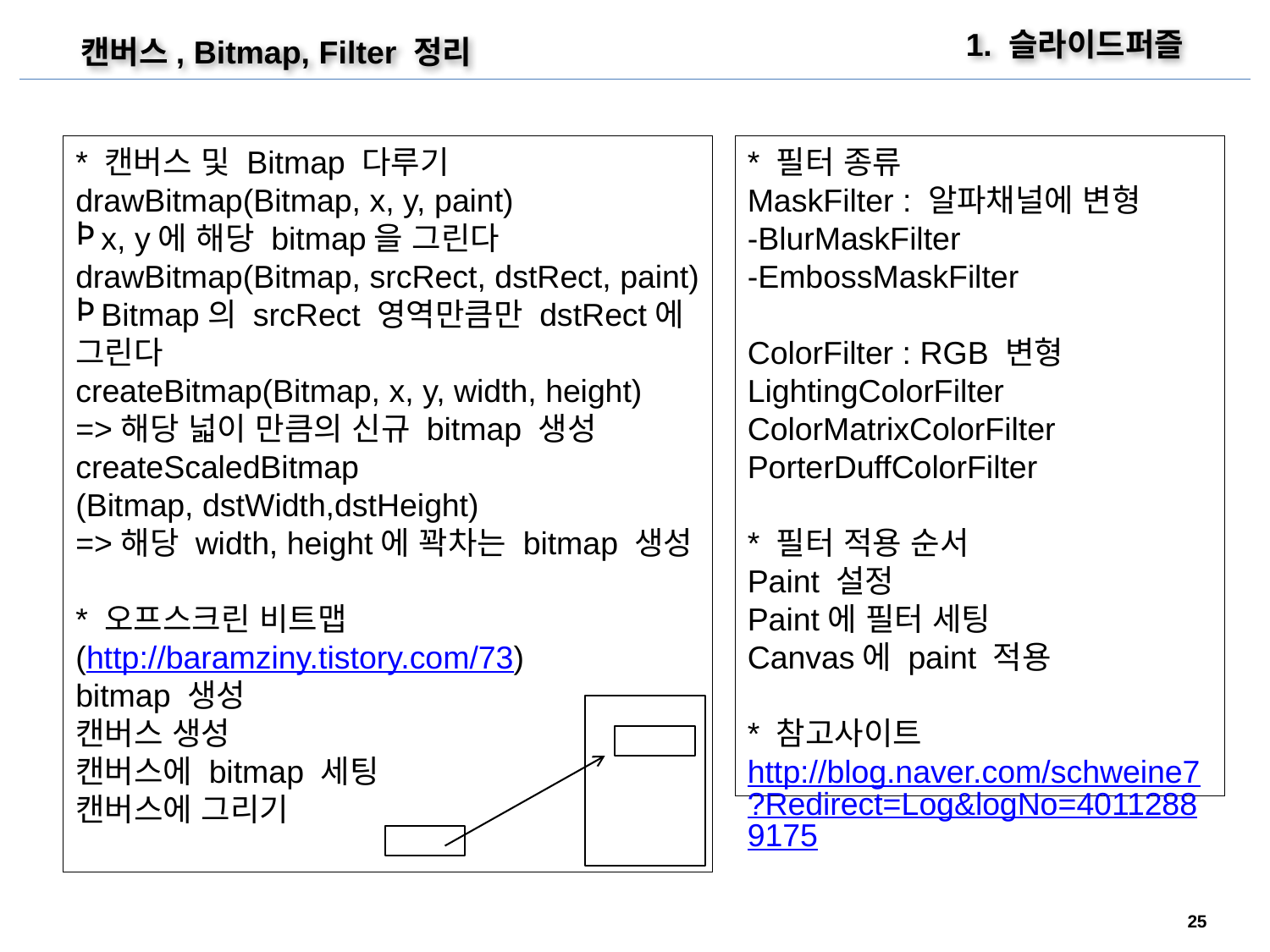

1. 슬라이드퍼즐
캔버스, Bitmap, Filter 정리
* 캔버스 및 Bitmap 다루기
drawBitmap(Bitmap, x, y, paint)
x, y에 해당 bitmap을 그린다
drawBitmap(Bitmap, srcRect, dstRect, paint)
Bitmap의 srcRect 영역만큼만 dstRect에
그린다
createBitmap(Bitmap, x, y, width, height)
=>해당 넓이 만큼의 신규 bitmap 생성
createScaledBitmap
(Bitmap, dstWidth,dstHeight)
=>해당 width, height에 꽉차는 bitmap 생성

* 오프스크린 비트맵
(http://baramziny.tistory.com/73)
bitmap 생성
캔버스 생성
캔버스에 bitmap 세팅
캔버스에 그리기

* 필터 종류
MaskFilter : 알파채널에 변형
-BlurMaskFilter
-EmbossMaskFilter

ColorFilter : RGB 변형
LightingColorFilter
ColorMatrixColorFilter
PorterDuffColorFilter

* 필터 적용 순서
Paint 설정
Paint에 필터 세팅
Canvas에 paint 적용

* 참고사이트
http://blog.naver.com/schweine7?Redirect=Log&logNo=40112889175